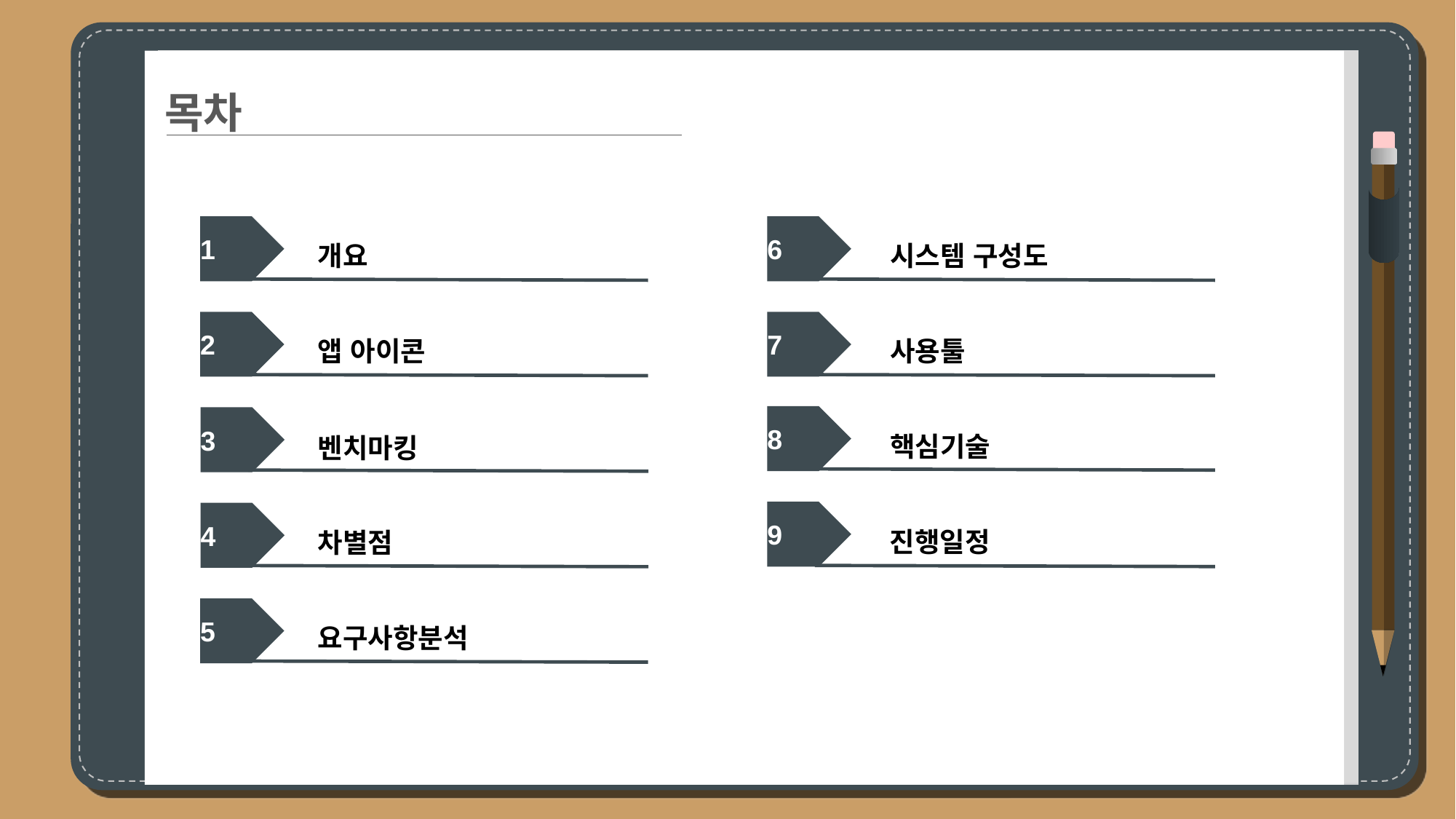

목차
1
6
개요
시스템 구성도
2
7
사용툴
앱 아이콘
8
3
핵심기술
벤치마킹
9
4
진행일정
차별점
5
요구사항분석